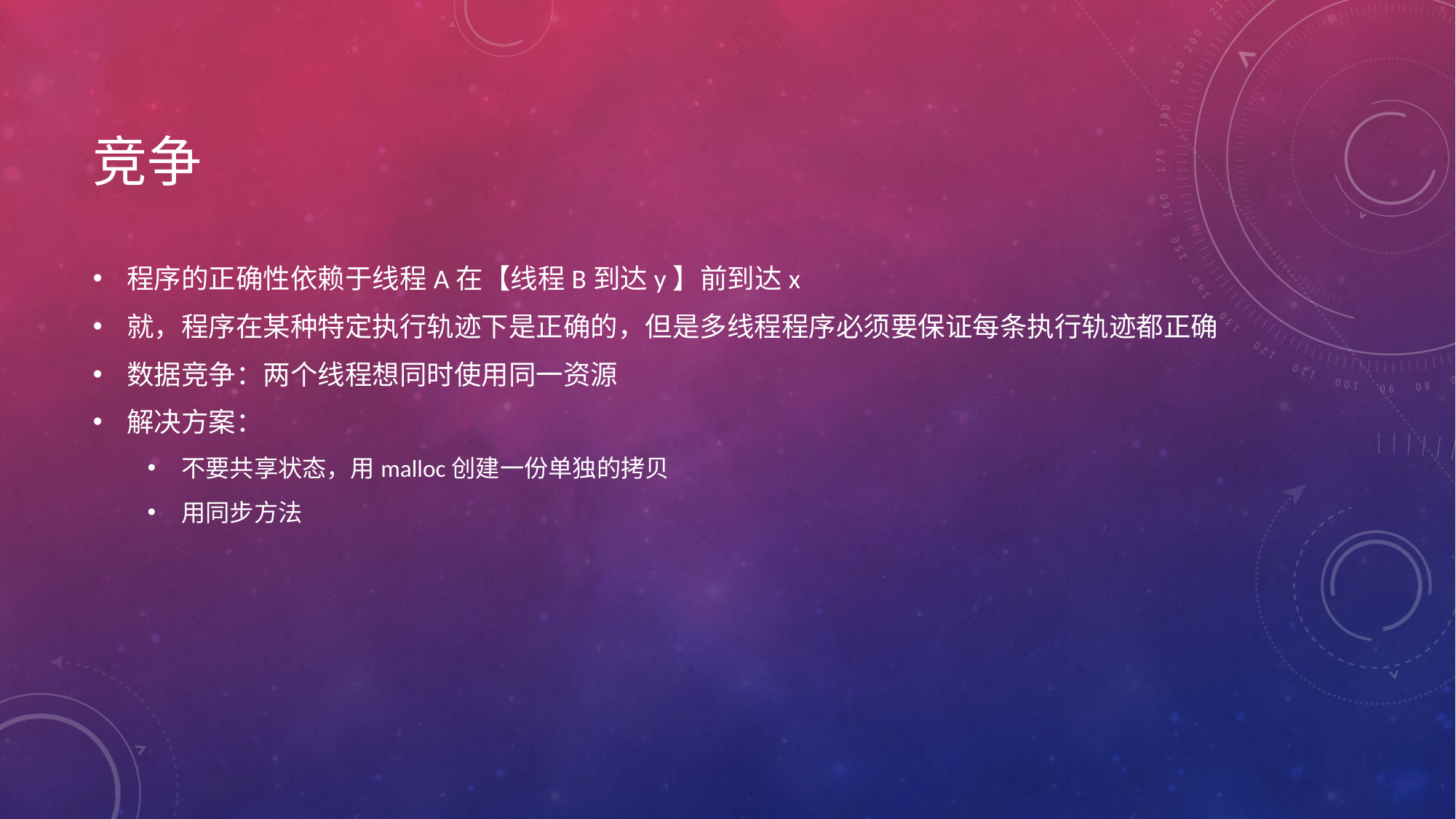

# 竞争
程序的正确性依赖于线程A在【线程B到达y】前到达x
就，程序在某种特定执行轨迹下是正确的，但是多线程程序必须要保证每条执行轨迹都正确
数据竞争：两个线程想同时使用同一资源
解决方案：
不要共享状态，用malloc创建一份单独的拷贝
用同步方法